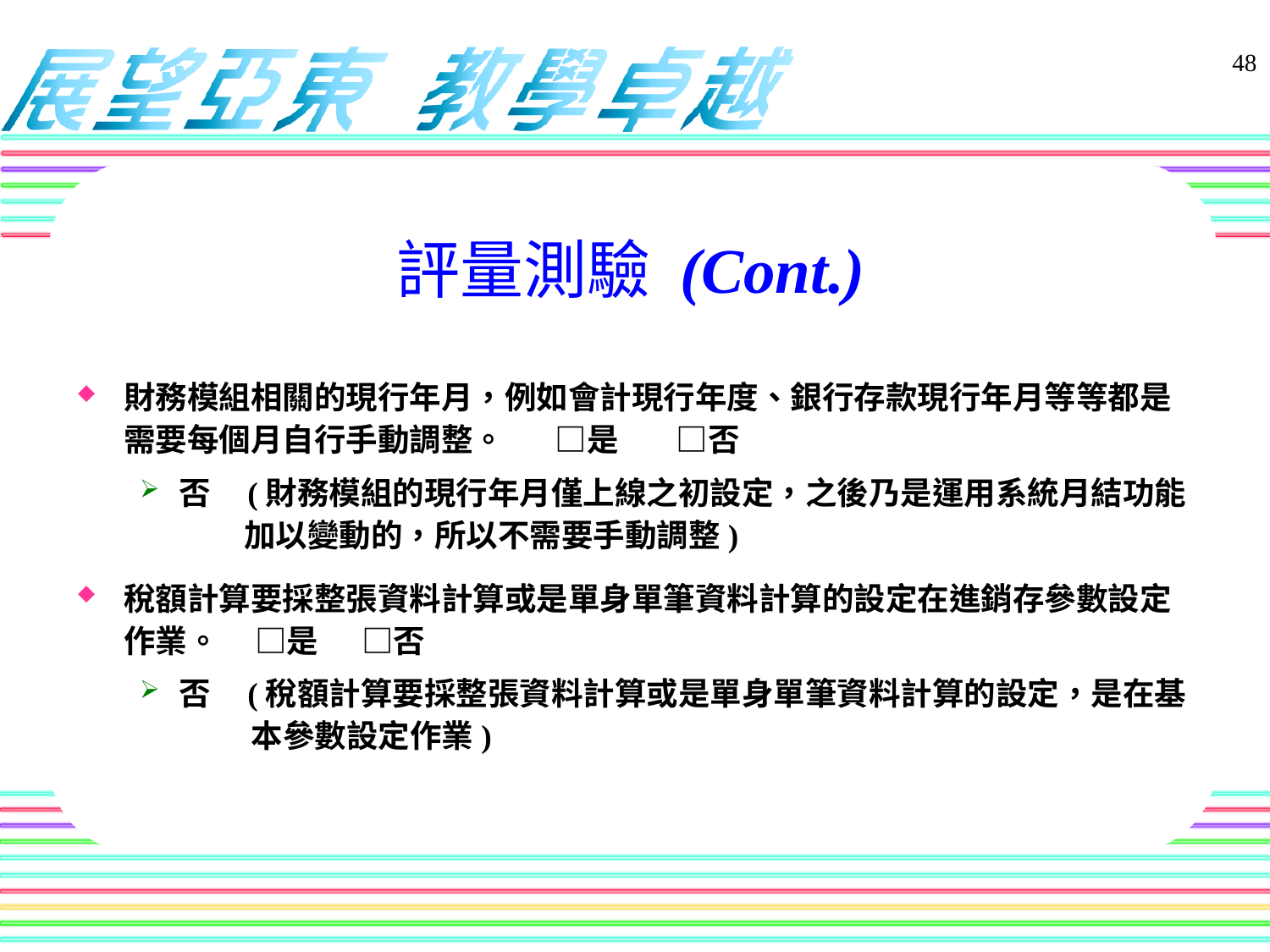

評量測驗 (Cont.)
48
財務模組相關的現行年月，例如會計現行年度、銀行存款現行年月等等都是需要每個月自行手動調整。       □是        □否
否    (財務模組的現行年月僅上線之初設定，之後乃是運用系統月結功能
         加以變動的，所以不需要手動調整)
稅額計算要採整張資料計算或是單身單筆資料計算的設定在進銷存參數設定作業。     □是      □否
否    (稅額計算要採整張資料計算或是單身單筆資料計算的設定，是在基
          本參數設定作業)